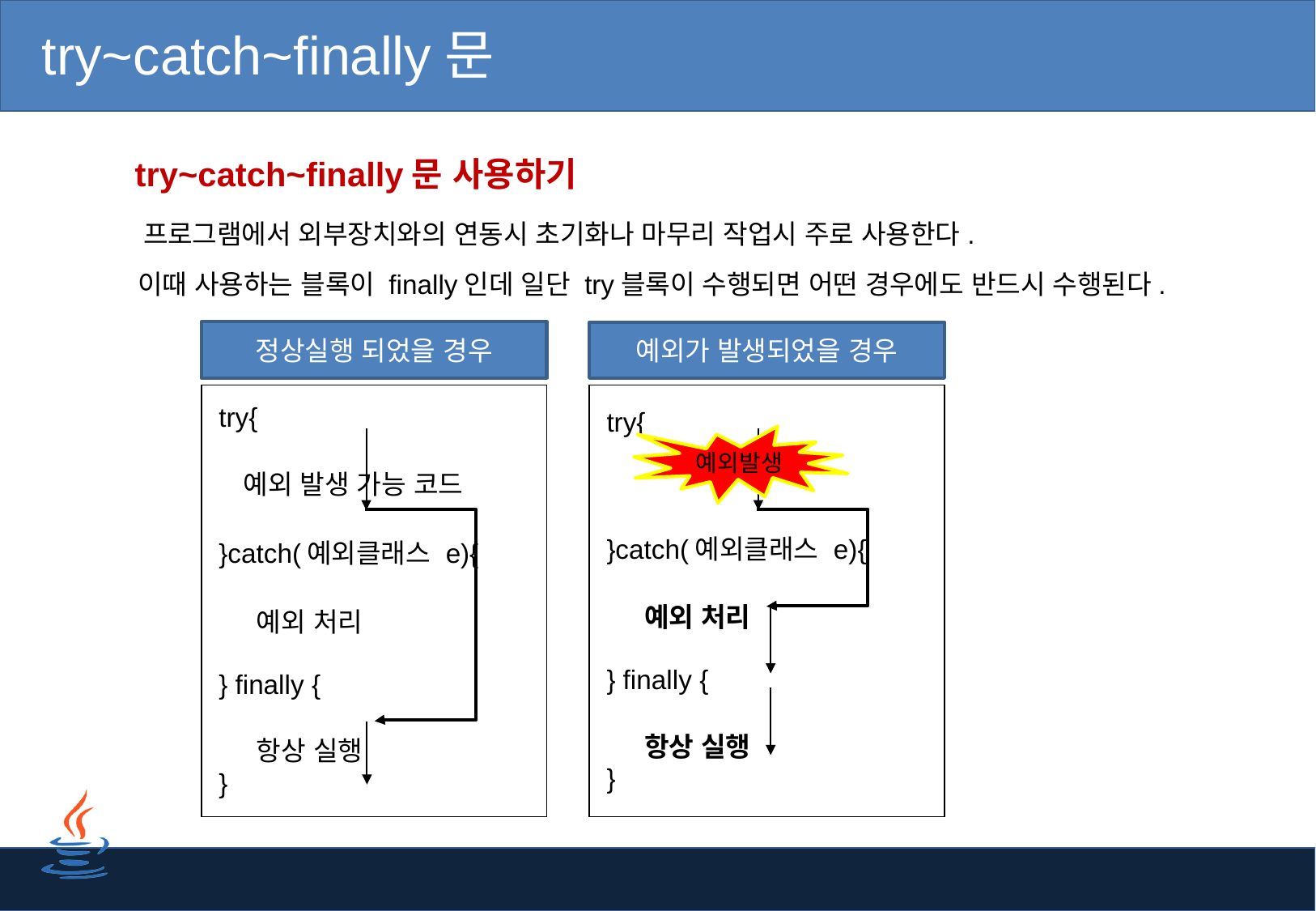

try~catch~finally문
  try~catch~finally문 사용하기
  프로그램에서 외부장치와의 연동시 초기화나 마무리 작업시 주로 사용한다.
  이때 사용하는 블록이 finally인데 일단 try블록이 수행되면 어떤 경우에도 반드시 수행된다.

정상실행 되었을 경우
예외가 발생되었을 경우
| try{ 예외 발생 가능 코드 }catch(예외클래스 e){ 예외 처리 } finally { 항상 실행 } |
| --- |
| try{ }catch(예외클래스 e){ 예외 처리 } finally { 항상 실행 } |
| --- |
예외발생